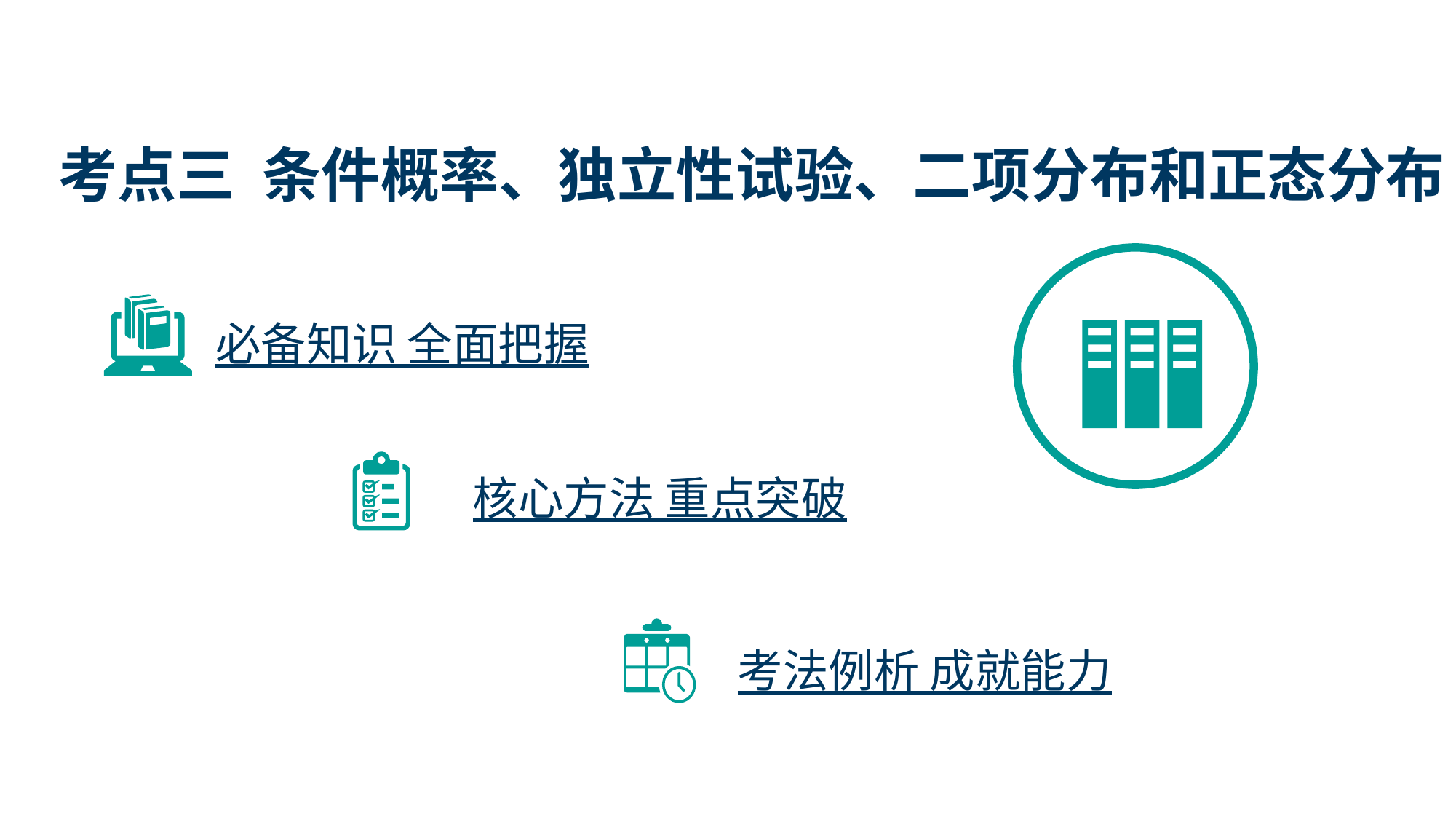

考点三  条件概率、独立性试验、二项分布和正态分布
考点三  条件概率、独立性试验、二项分布和正态分布

必备知识 全面把握

核心方法 重点突破

考法例析 成就能力